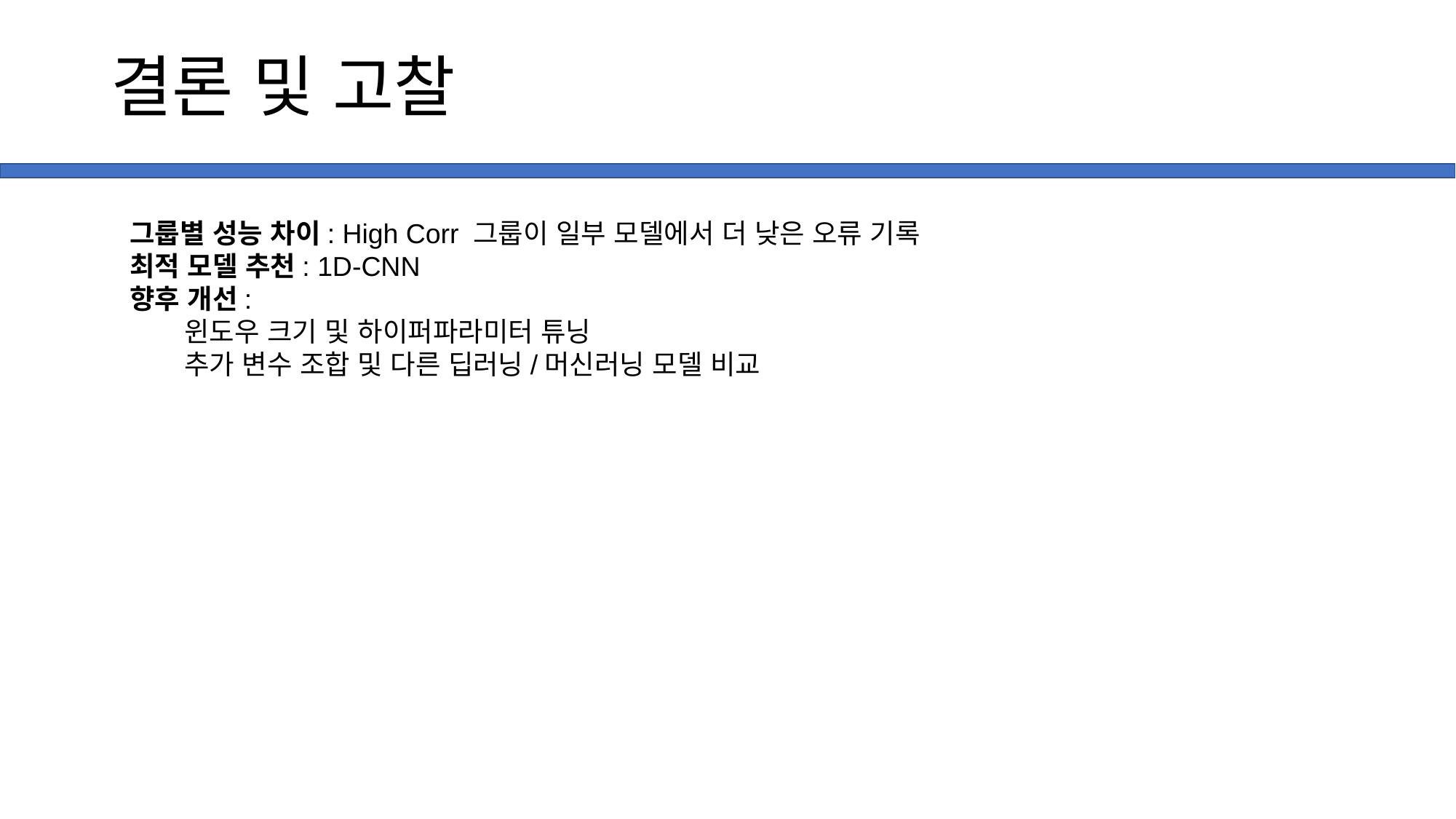

# 결론 및 고찰

그룹별 성능 차이: High Corr 그룹이 일부 모델에서 더 낮은 오류 기록
최적 모델 추천: 1D-CNN
향후 개선:
윈도우 크기 및 하이퍼파라미터 튜닝
추가 변수 조합 및 다른 딥러닝/머신러닝 모델 비교